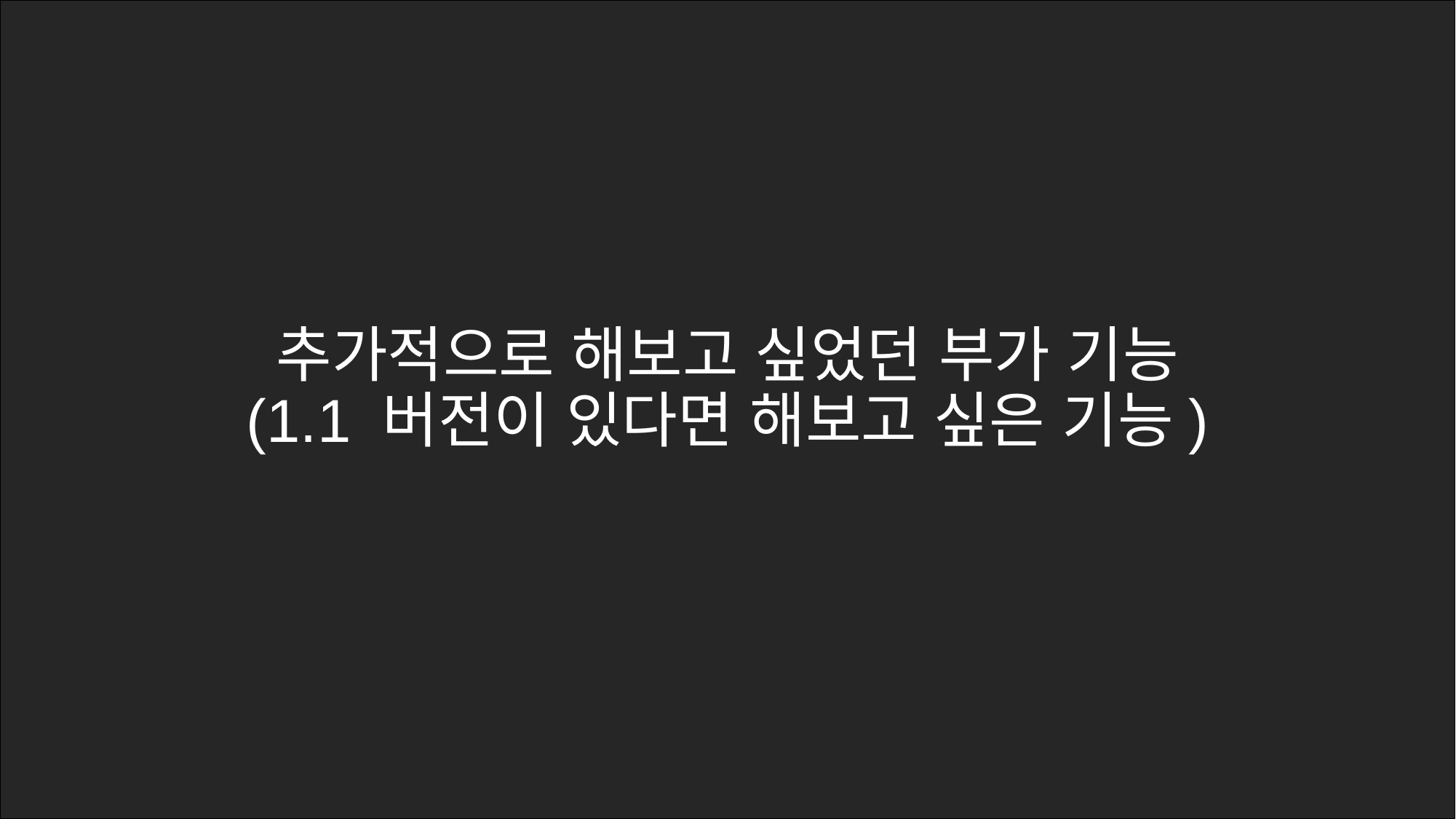

# 추가적으로 해보고 싶었던 부가 기능 (1.1 버전이 있다면 해보고 싶은 기능)